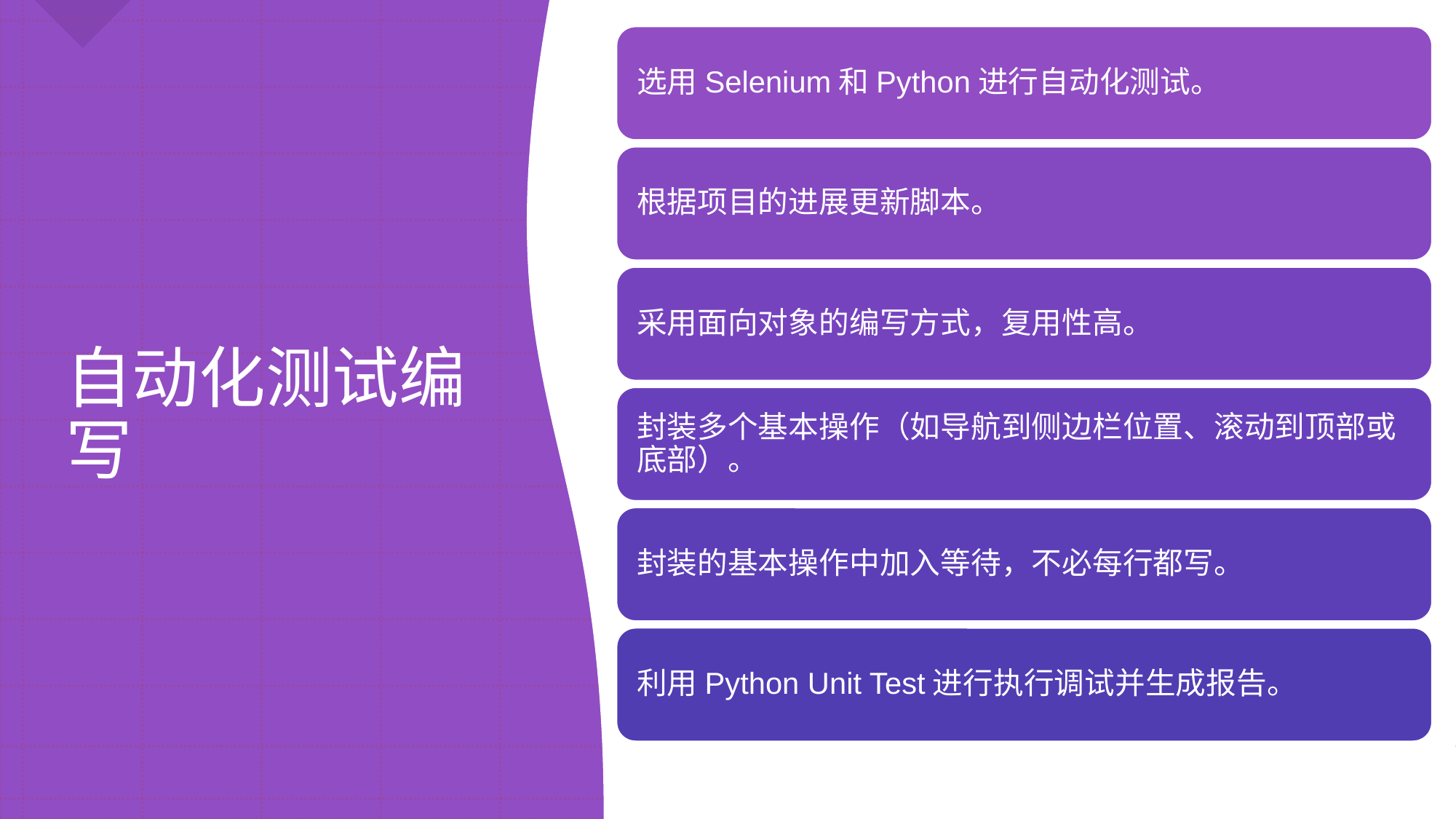

选用Selenium和Python进行自动化测试。
根据项目的进展更新脚本。
采用面向对象的编写方式，复用性高。
封装多个基本操作（如导航到侧边栏位置、滚动到顶部或底部）。
封装的基本操作中加入等待，不必每行都写。
利用Python Unit Test进行执行调试并生成报告。
# 自动化测试编写